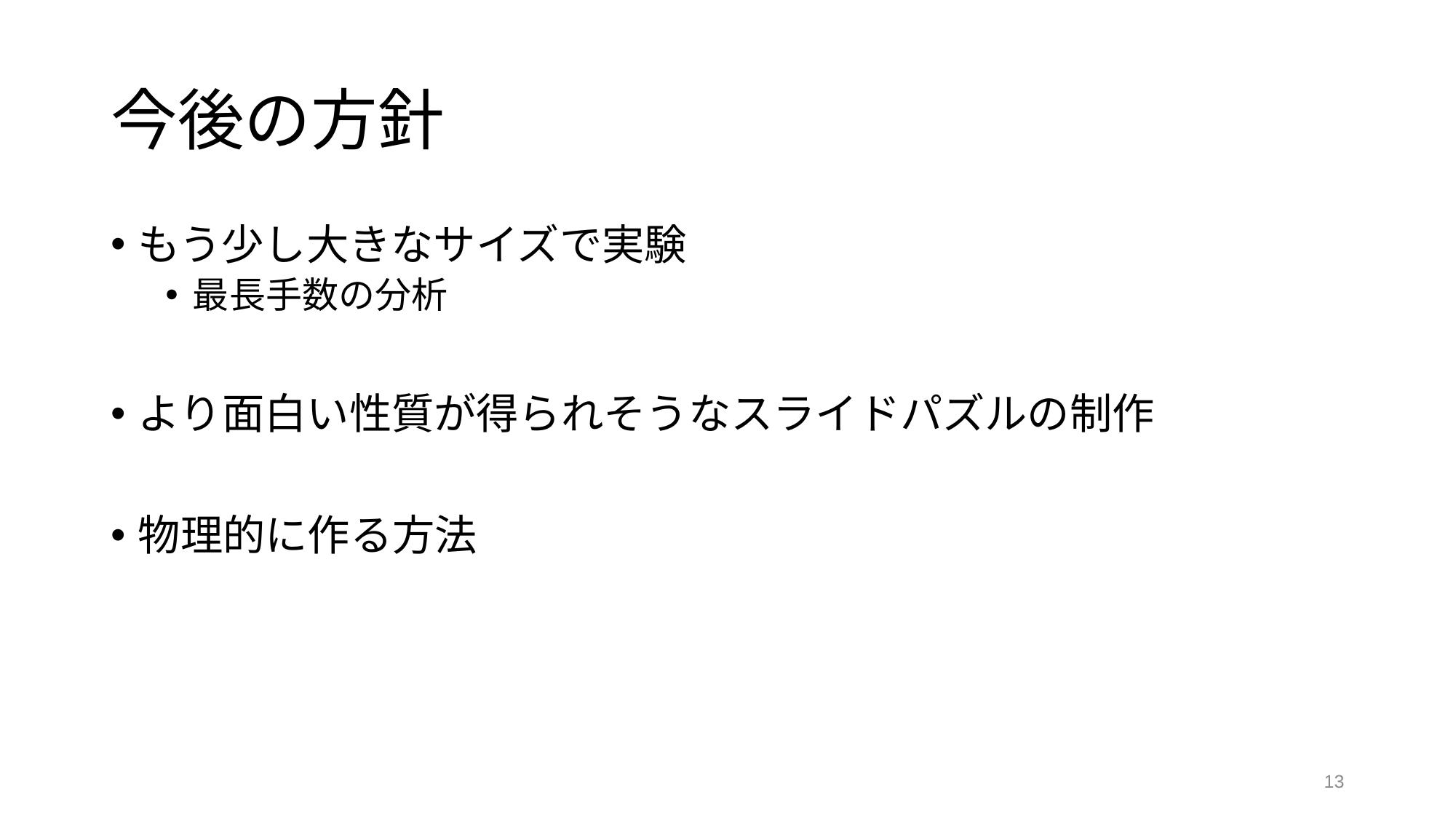

# 今後の方針
もう少し大きなサイズで実験
最長手数の分析

より面白い性質が得られそうなスライドパズルの制作

物理的に作る方法

13